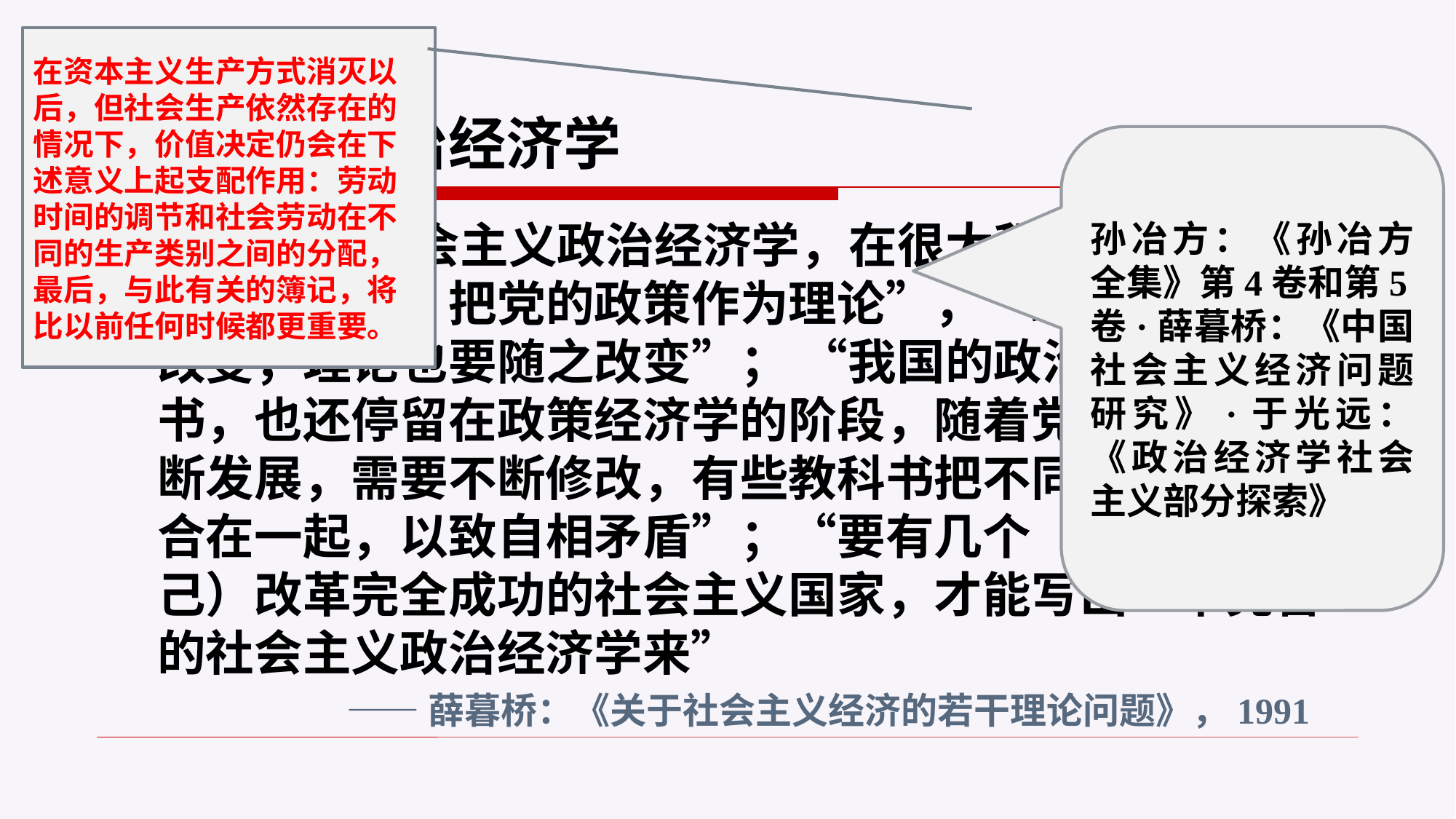

在资本主义生产方式消灭以后，但社会生产依然存在的情况下，价值决定仍会在下述意义上起支配作用：劳动时间的调节和社会劳动在不同的生产类别之间的分配，最后，与此有关的簿记，将比以前任何时候都更重要。
# 社会主义政治经济学
孙冶方：《孙冶方全集》第4卷和第5卷·薛暮桥：《中国社会主义经济问题研究》·于光远：《政治经济学社会主义部分探索》
“我国的社会主义政治经济学，在很大程度上受苏联教科书的影响，把党的政策作为理论”，“政策制度稍一改变，理论也要随之改变”； “我国的政治经济学教科书，也还停留在政策经济学的阶段，随着党的政策的不断发展，需要不断修改，有些教科书把不同时期的政策合在一起，以致自相矛盾”；“要有几个（至少我们自己）改革完全成功的社会主义国家，才能写出一本完善的社会主义政治经济学来”
                              ——薛暮桥：《关于社会主义经济的若干理论问题》，1991